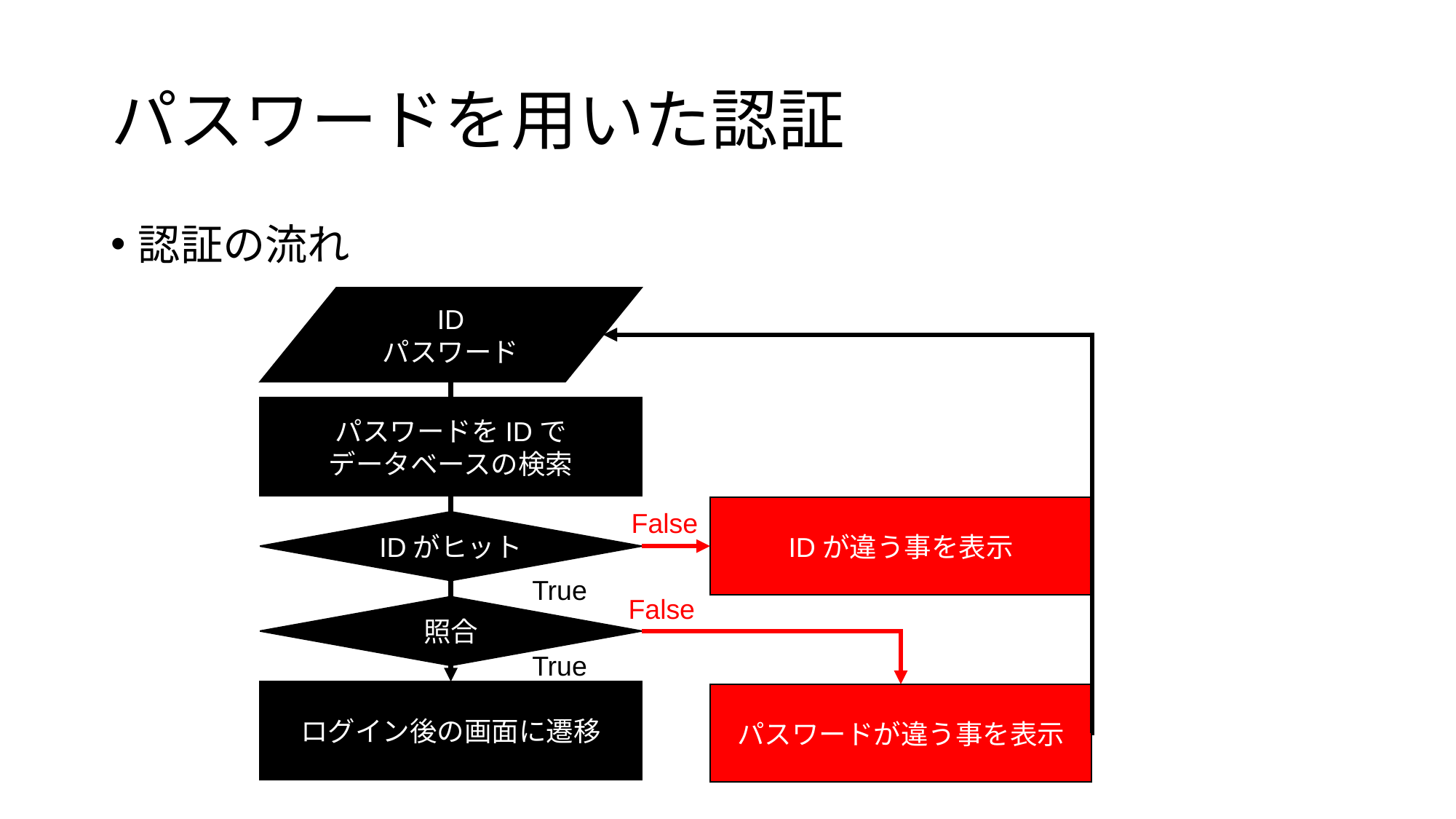

# パスワードを用いた認証
認証の流れ

ID
パスワード
パスワードをIDで
データベースの検索
IDが違う事を表示
False
IDがヒット
True
False
照合
True
ログイン後の画面に遷移
パスワードが違う事を表示